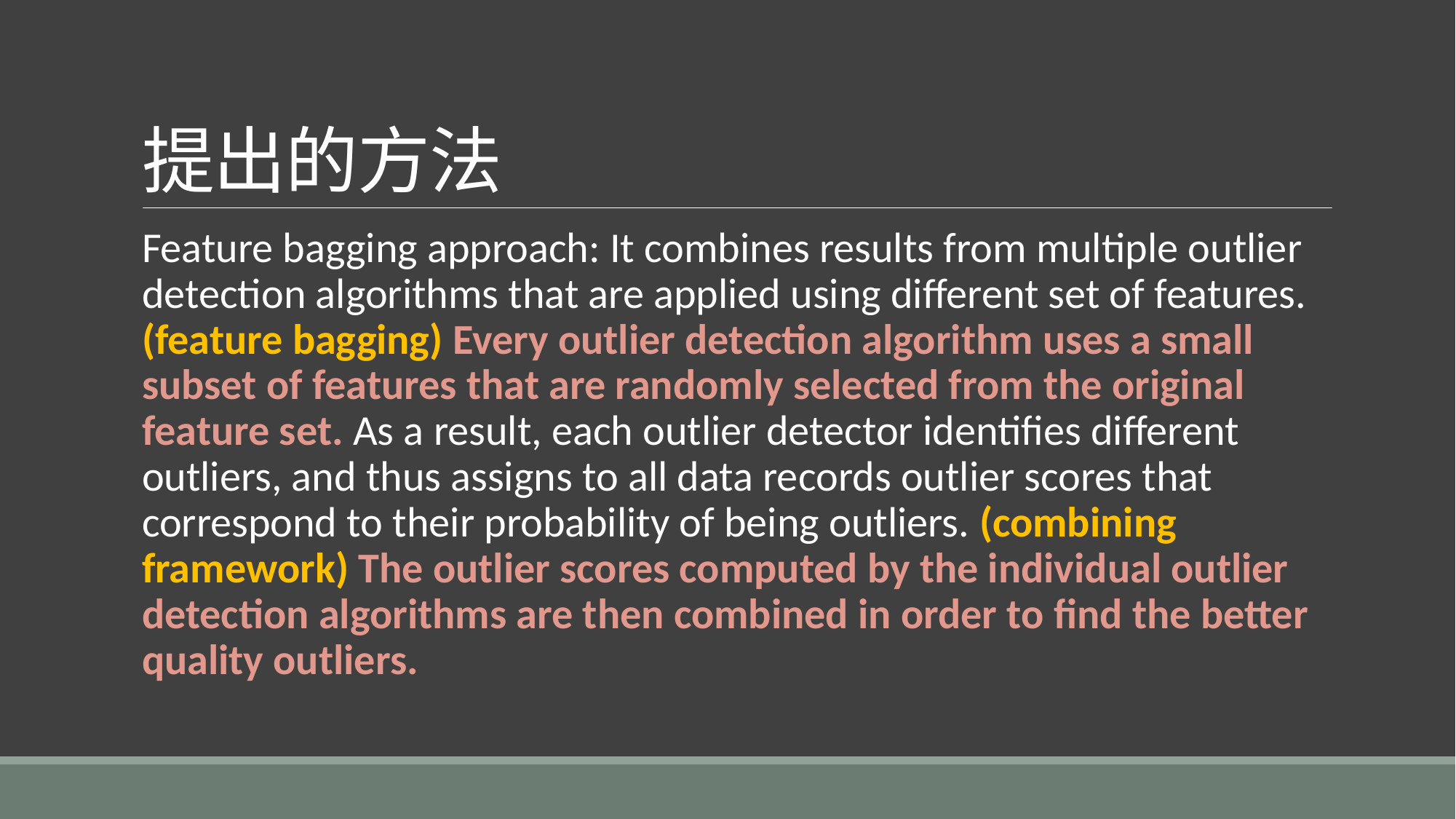

# 提出的方法
Feature bagging approach: It combines results from multiple outlier detection algorithms that are applied using different set of features. (feature bagging) Every outlier detection algorithm uses a small subset of features that are randomly selected from the original feature set. As a result, each outlier detector identifies different outliers, and thus assigns to all data records outlier scores that correspond to their probability of being outliers. (combining framework) The outlier scores computed by the individual outlier detection algorithms are then combined in order to find the better quality outliers.